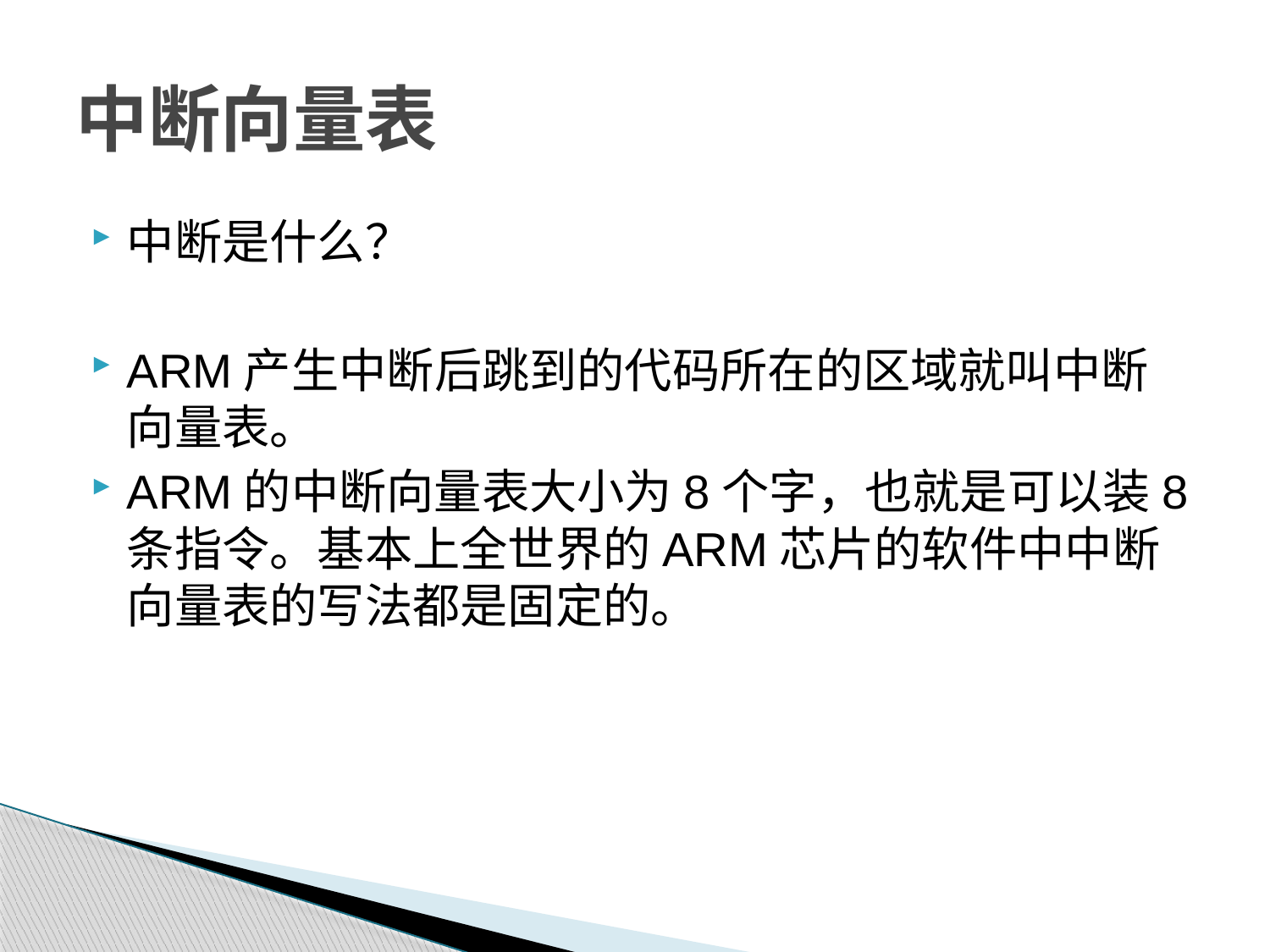

# 中断向量表
中断是什么？

ARM产生中断后跳到的代码所在的区域就叫中断向量表。
ARM的中断向量表大小为8个字，也就是可以装8条指令。基本上全世界的ARM芯片的软件中中断向量表的写法都是固定的。